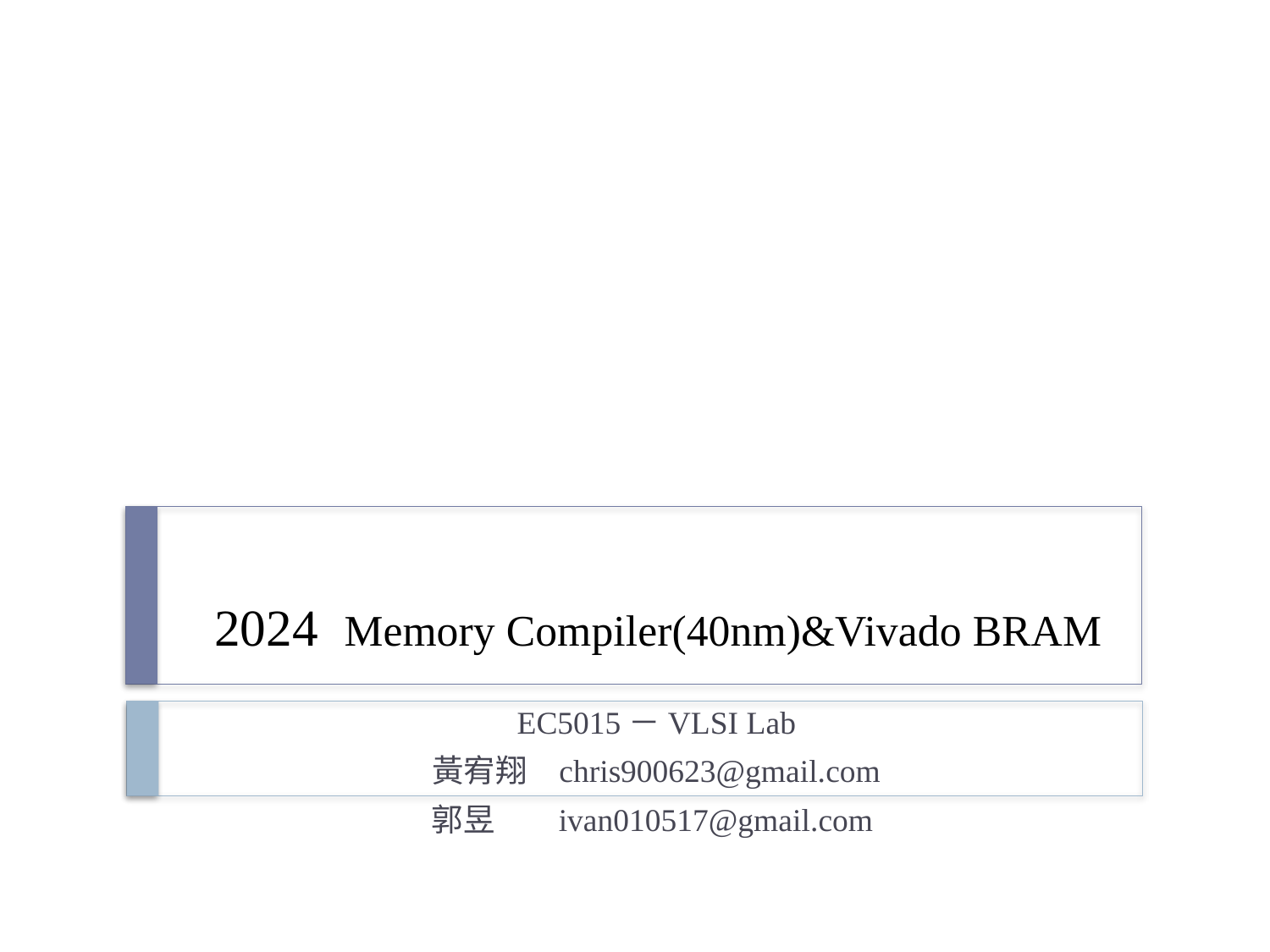

# 2024  Memory Compiler(40nm)&Vivado BRAM
EC5015－VLSI Lab
黃宥翔	chris900623@gmail.com
郭昱	ivan010517@gmail.com